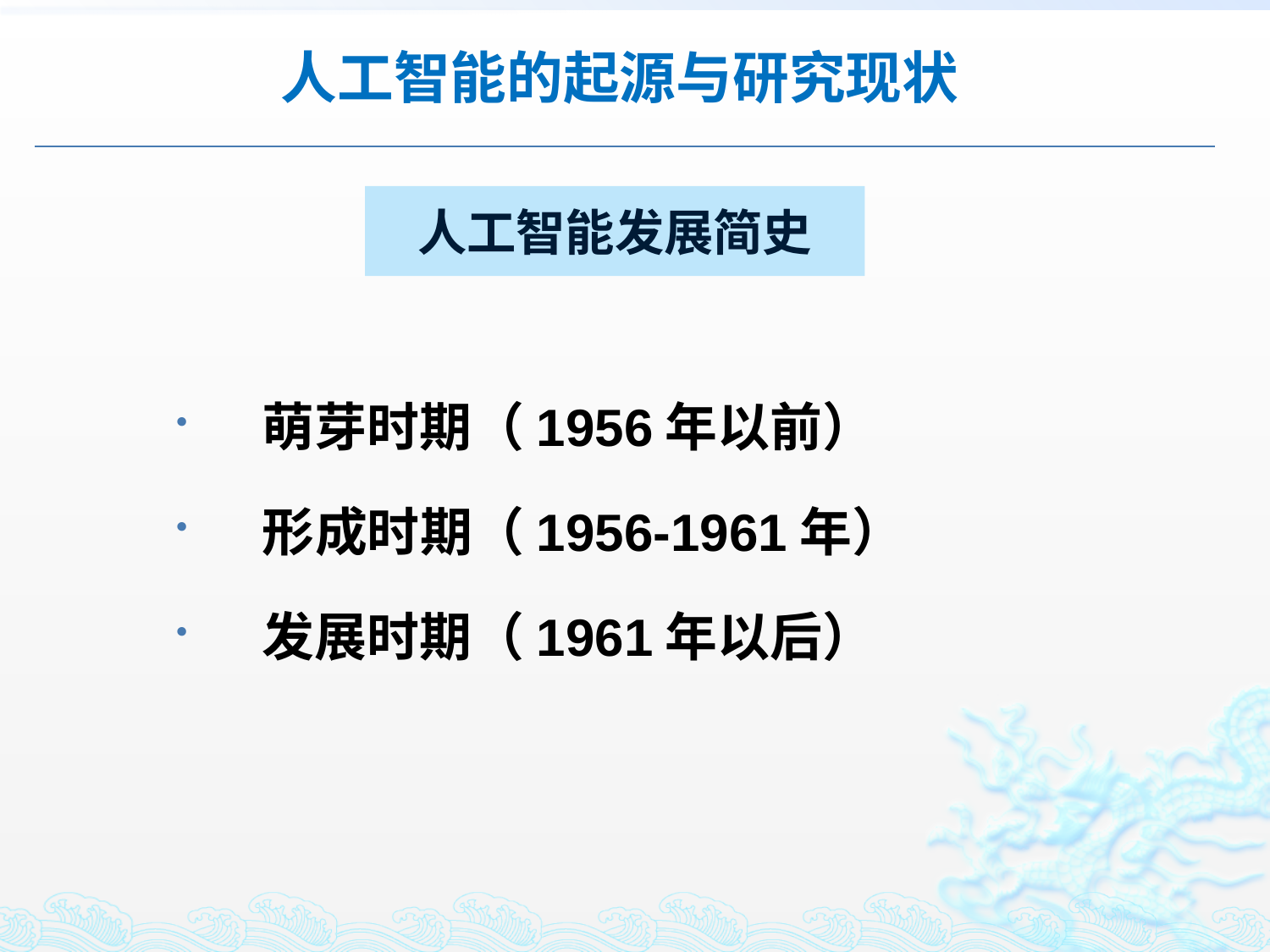

人工智能的起源与研究现状
# 人工智能发展简史
萌芽时期（1956年以前）
形成时期（1956-1961年）
发展时期（1961年以后）